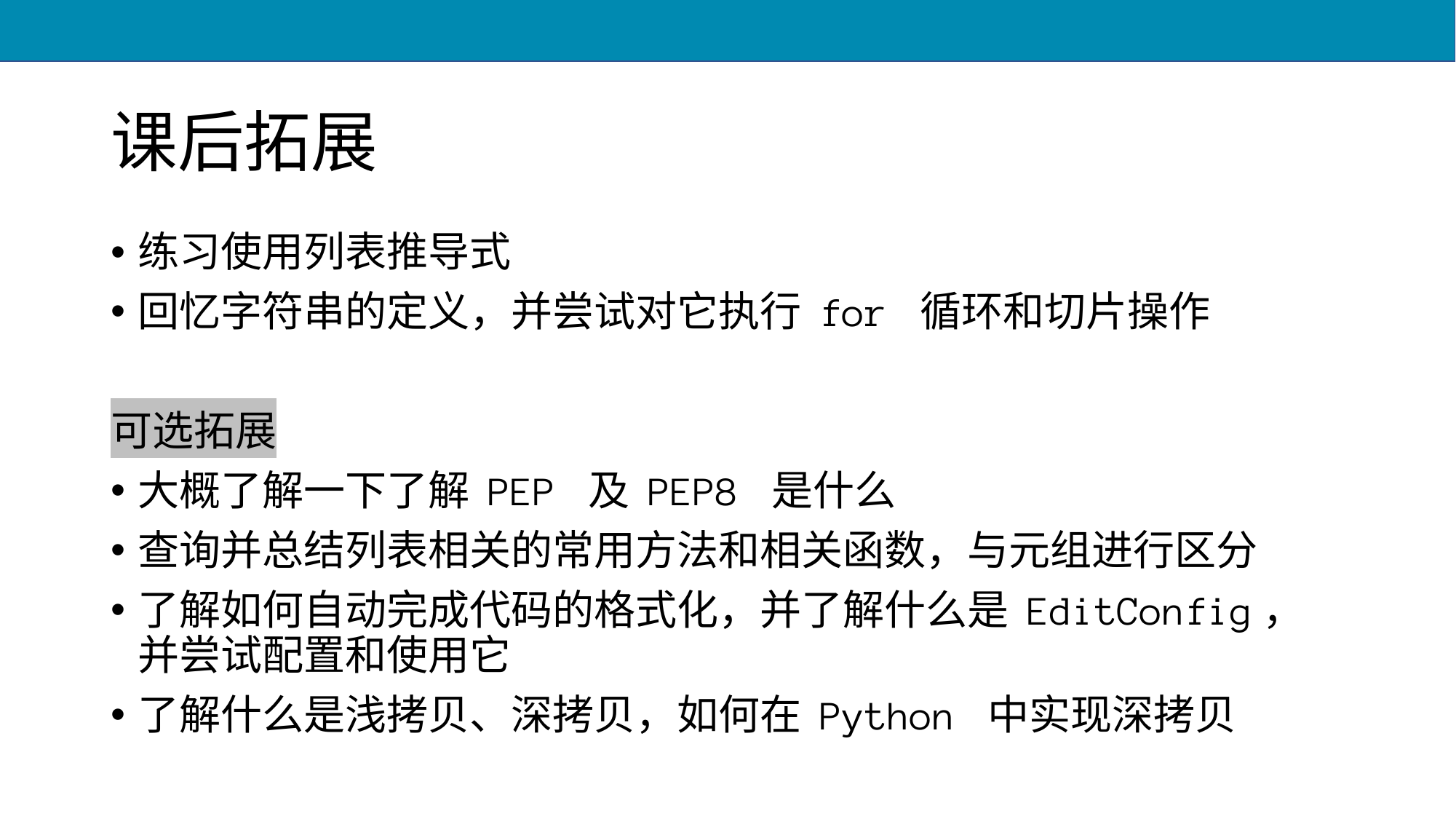

# 课后拓展
练习使用列表推导式
回忆字符串的定义，并尝试对它执行 for 循环和切片操作

可选拓展
大概了解一下了解 PEP 及 PEP8 是什么
查询并总结列表相关的常用方法和相关函数，与元组进行区分
了解如何自动完成代码的格式化，并了解什么是 EditConfig，并尝试配置和使用它
了解什么是浅拷贝、深拷贝，如何在 Python 中实现深拷贝